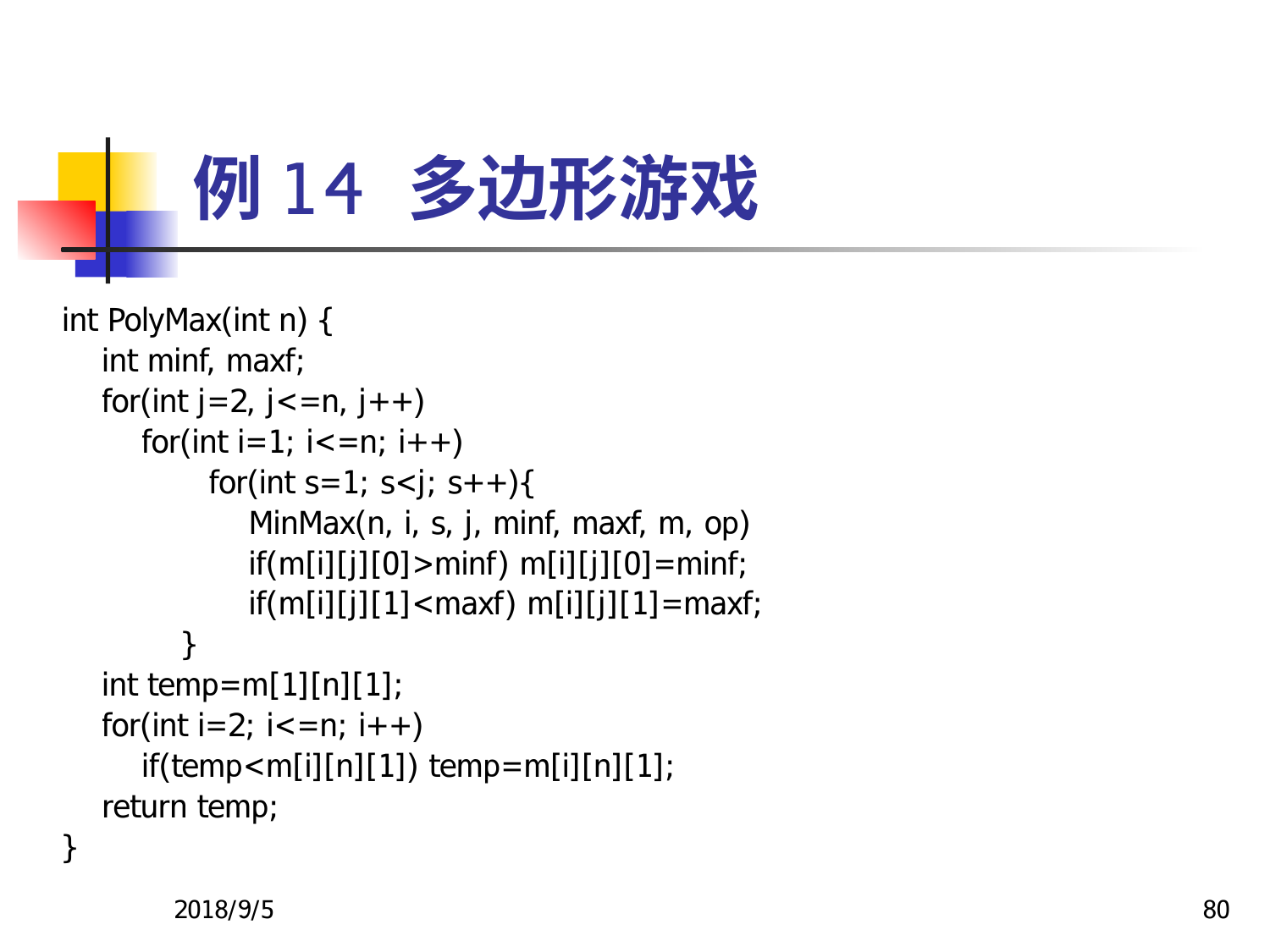

# 例14 多边形游戏

int PolyMax(int n) {
    int minf, maxf;
    for(int j=2, j<=n, j++)
        for(int i=1; i<=n; i++)
	  for(int s=1; s<j; s++){
	      MinMax(n, i, s, j, minf, maxf, m, op)
	      if(m[i][j][0]>minf) m[i][j][0]=minf;
 	      if(m[i][j][1]<maxf) m[i][j][1]=maxf;
            }
    int temp=m[1][n][1];
    for(int i=2; i<=n; i++)
        if(temp<m[i][n][1]) temp=m[i][n][1];
    return temp;
}

2018/9/5
80